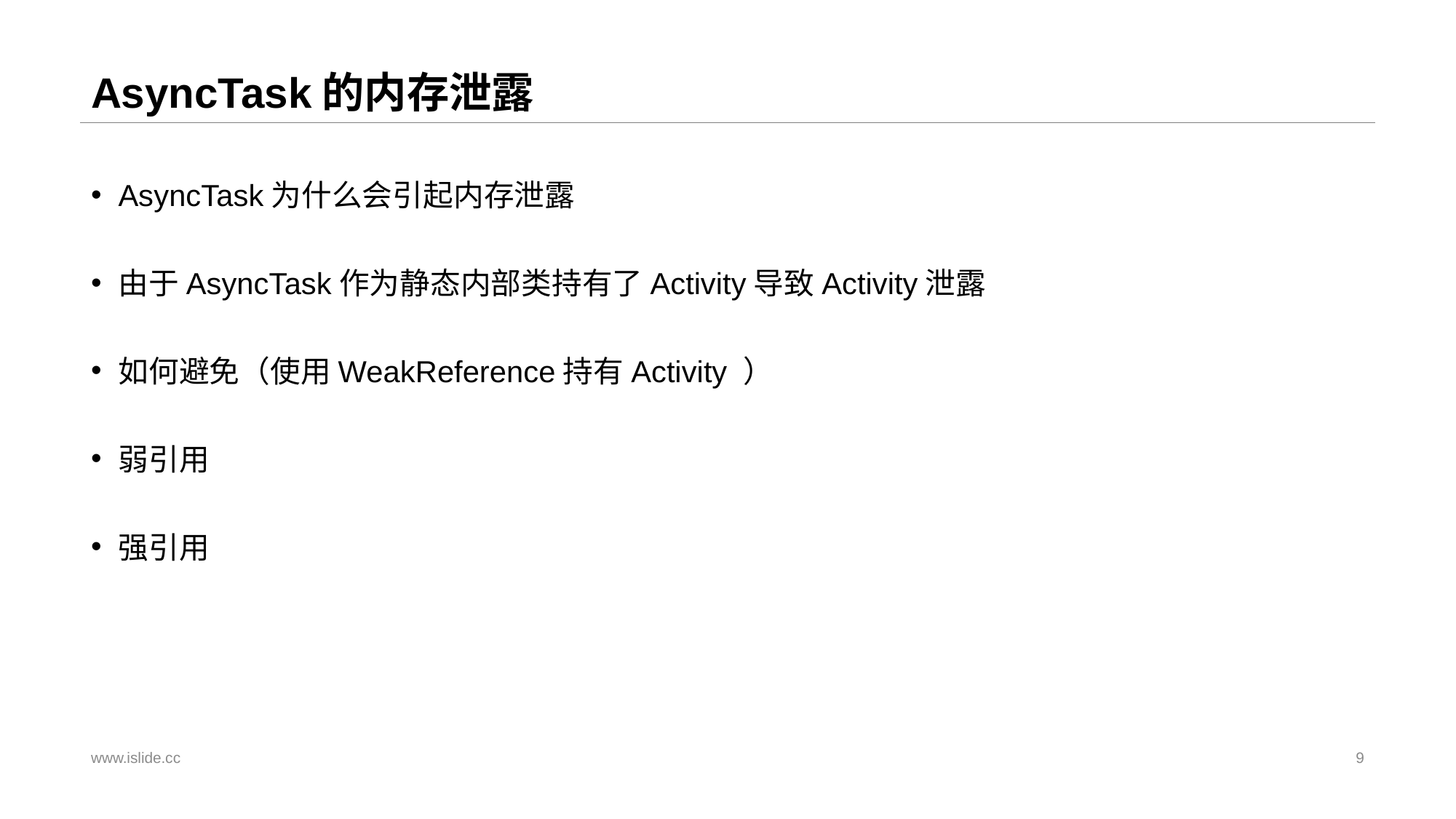

# AsyncTask的内存泄露
AsyncTask为什么会引起内存泄露
由于AsyncTask作为静态内部类持有了Activity导致Activity泄露
如何避免（使用WeakReference持有Activity ）
弱引用
强引用
www.islide.cc
9